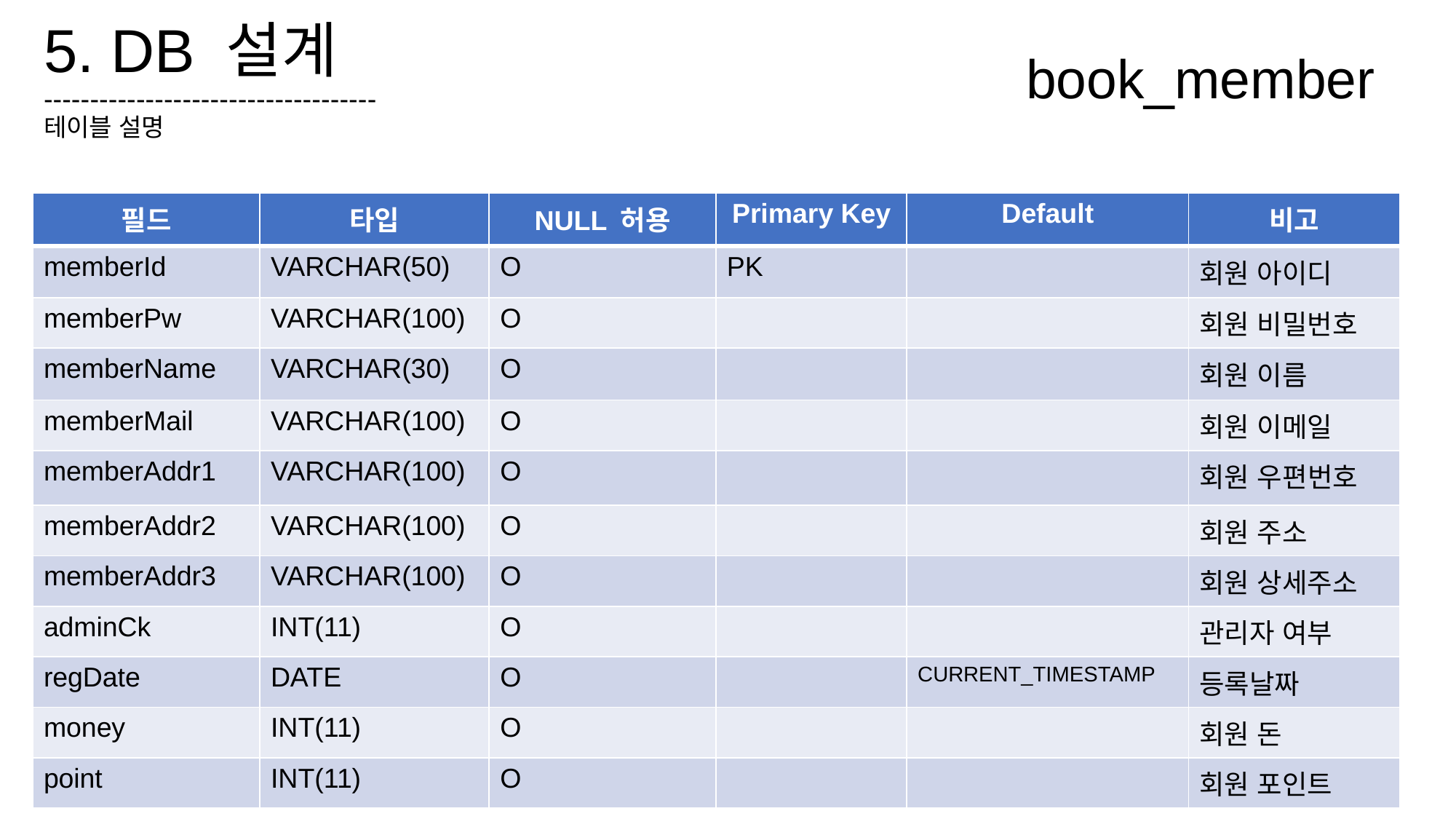

# 5. DB 설계 ------------------------------------ 테이블 설명
book_member
| 필드 | 타입 | NULL 허용 | Primary Key | Default | 비고 |
| --- | --- | --- | --- | --- | --- |
| memberId | VARCHAR(50) | O | PK |  | 회원 아이디 |
| memberPw | VARCHAR(100) | O |  |  | 회원 비밀번호 |
| memberName | VARCHAR(30) | O |  |  | 회원 이름 |
| memberMail | VARCHAR(100) | O |  |  | 회원 이메일 |
| memberAddr1 | VARCHAR(100) | O |  |  | 회원 우편번호 |
| memberAddr2 | VARCHAR(100) | O |  |  | 회원 주소 |
| memberAddr3 | VARCHAR(100) | O |  |  | 회원 상세주소 |
| adminCk | INT(11) | O |  |  | 관리자 여부 |
| regDate | DATE | O |  | CURRENT\_TIMESTAMP | 등록날짜 |
| money | INT(11) | O |  |  | 회원 돈 |
| point | INT(11) | O |  |  | 회원 포인트 |